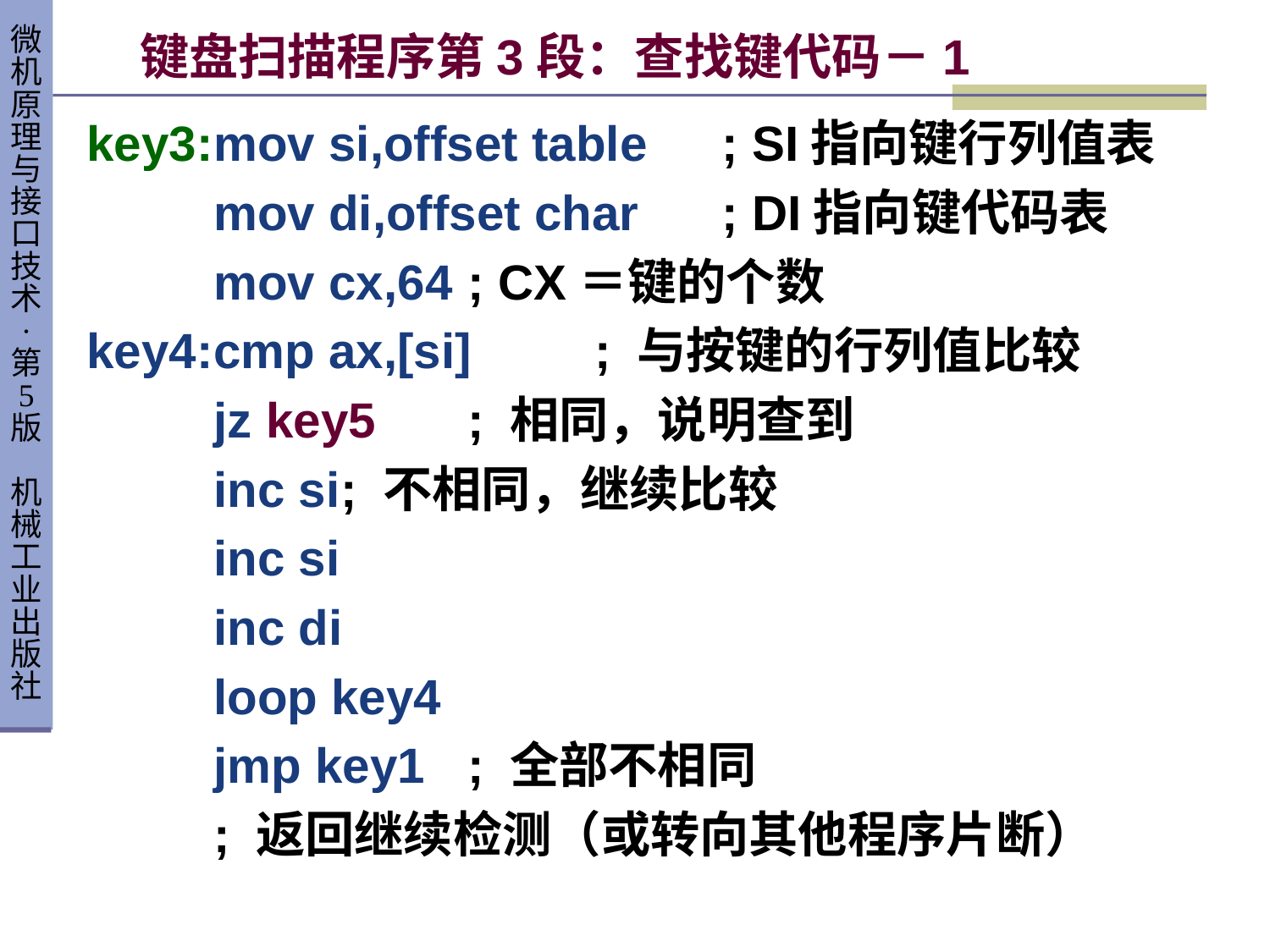

# 键盘扫描程序第3段：查找键代码－1
key3:	mov si,offset table	; SI指向键行列值表
	mov di,offset char	; DI指向键代码表
	mov cx,64	; CX＝键的个数
key4:	cmp ax,[si] 	; 与按键的行列值比较
   	jz key5	; 相同，说明查到
	inc si	; 不相同，继续比较
	inc si
	inc di
	loop key4
	jmp key1	; 全部不相同
	; 返回继续检测（或转向其他程序片断）